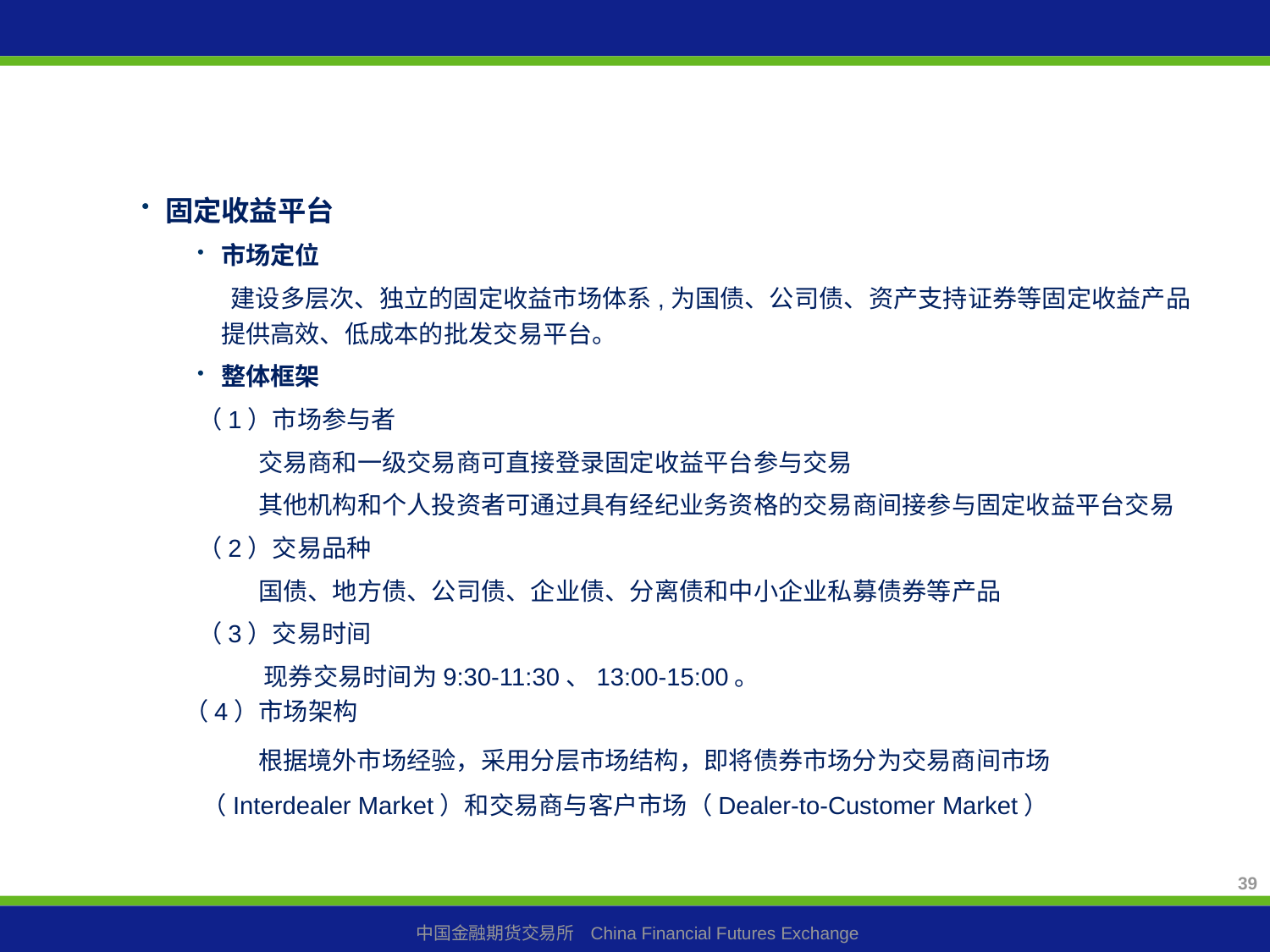

固定收益平台
市场定位
     建设多层次、独立的固定收益市场体系,为国债、公司债、资产支持证券等固定收益产品提供高效、低成本的批发交易平台。
整体框架
（1）市场参与者
          交易商和一级交易商可直接登录固定收益平台参与交易
          其他机构和个人投资者可通过具有经纪业务资格的交易商间接参与固定收益平台交易
（2）交易品种
          国债、地方债、公司债、企业债、分离债和中小企业私募债券等产品
（3）交易时间
           现券交易时间为9:30-11:30、13:00-15:00。
                     （4）市场架构
             根据境外市场经验，采用分层市场结构，即将债券市场分为交易商间市场（Interdealer Market）和交易商与客户市场（Dealer-to-Customer Market）

39